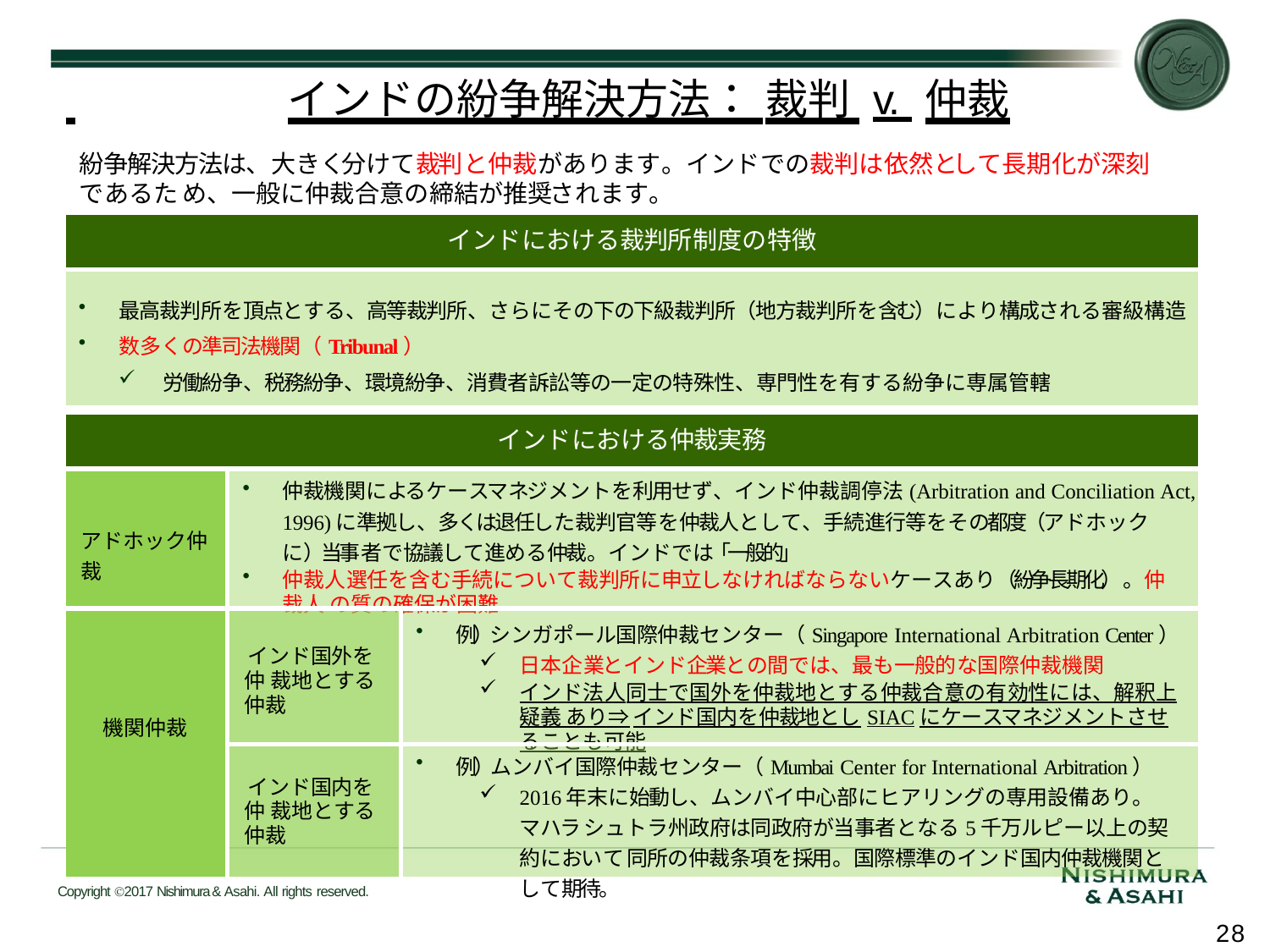

# インドの紛争解決方法： 裁判 v. 仲裁
紛争解決方法は、大きく分けて裁判と仲裁があります。インドでの裁判は依然として長期化が深刻であるた め、一般に仲裁合意の締結が推奨されます。
| インドにおける裁判所制度の特徴 |  |  |
| --- | --- | --- |
| 最高裁判所を頂点とする、高等裁判所、さらにその下の下級裁判所（地方裁判所を含む）により構成される審級構造 数多くの準司法機関（Tribunal） 労働紛争、税務紛争、環境紛争、消費者訴訟等の一定の特殊性、専門性を有する紛争に専属管轄 |  |  |
| インドにおける仲裁実務 |  |  |
| アドホック仲裁 | 仲裁機関によるケースマネジメントを利用せず、インド仲裁調停法(Arbitration and Conciliation Act, 1996)に準拠し、多くは退任した裁判官等を仲裁人として、手続進行等をその都度（アドホックに）当事 者で協議して進める仲裁。インドでは「一般的」 仲裁人選任を含む手続について裁判所に申立しなければならないケースあり（紛争長期化）。仲裁人 の質の確保が困難 |  |
| 機関仲裁 | インド国外を仲 裁地とする仲裁 | 例）シンガポール国際仲裁センター（Singapore International Arbitration Center） 日本企業とインド企業との間では、最も一般的な国際仲裁機関 インド法人同士で国外を仲裁地とする仲裁合意の有効性には、解釈上疑義 あり⇒インド国内を仲裁地としSIACにケースマネジメントさせることも可能 |
|  | インド国内を仲 裁地とする仲裁 | 例）ムンバイ国際仲裁センター（Mumbai Center for International Arbitration） 2016年末に始動し、ムンバイ中心部にヒアリングの専用設備あり。マハラ シュトラ州政府は同政府が当事者となる5千万ルピー以上の契約において 同所の仲裁条項を採用。国際標準のインド国内仲裁機関として期待。 |
Copyright Ⓒ2017 Nishimura & Asahi. All rights reserved.
28